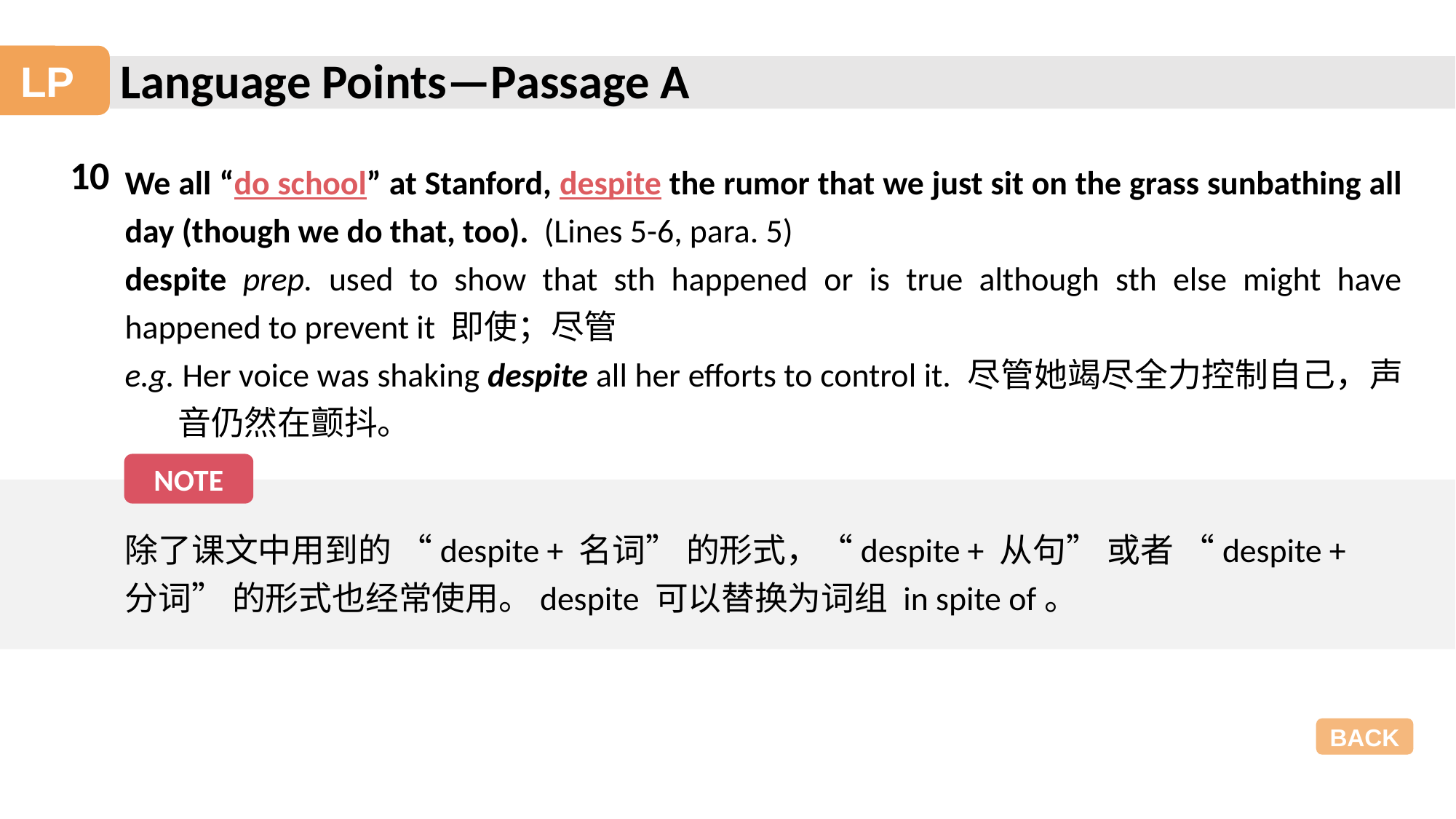

Language Points—Passage A
LP

10
We all “do school” at Stanford, despite the rumor that we just sit on the grass sunbathing all day (though we do that, too).  (Lines 5-6, para. 5)
despite prep. used to show that sth happened or is true although sth else might have happened to prevent it 即使；尽管
e.g. Her voice was shaking despite all her efforts to control it. 尽管她竭尽全力控制自己，声音仍然在颤抖。
NOTE

除了课文中用到的 “despite + 名词” 的形式，“despite + 从句” 或者 “despite + 分词” 的形式也经常使用。despite 可以替换为词组 in spite of。
BACK